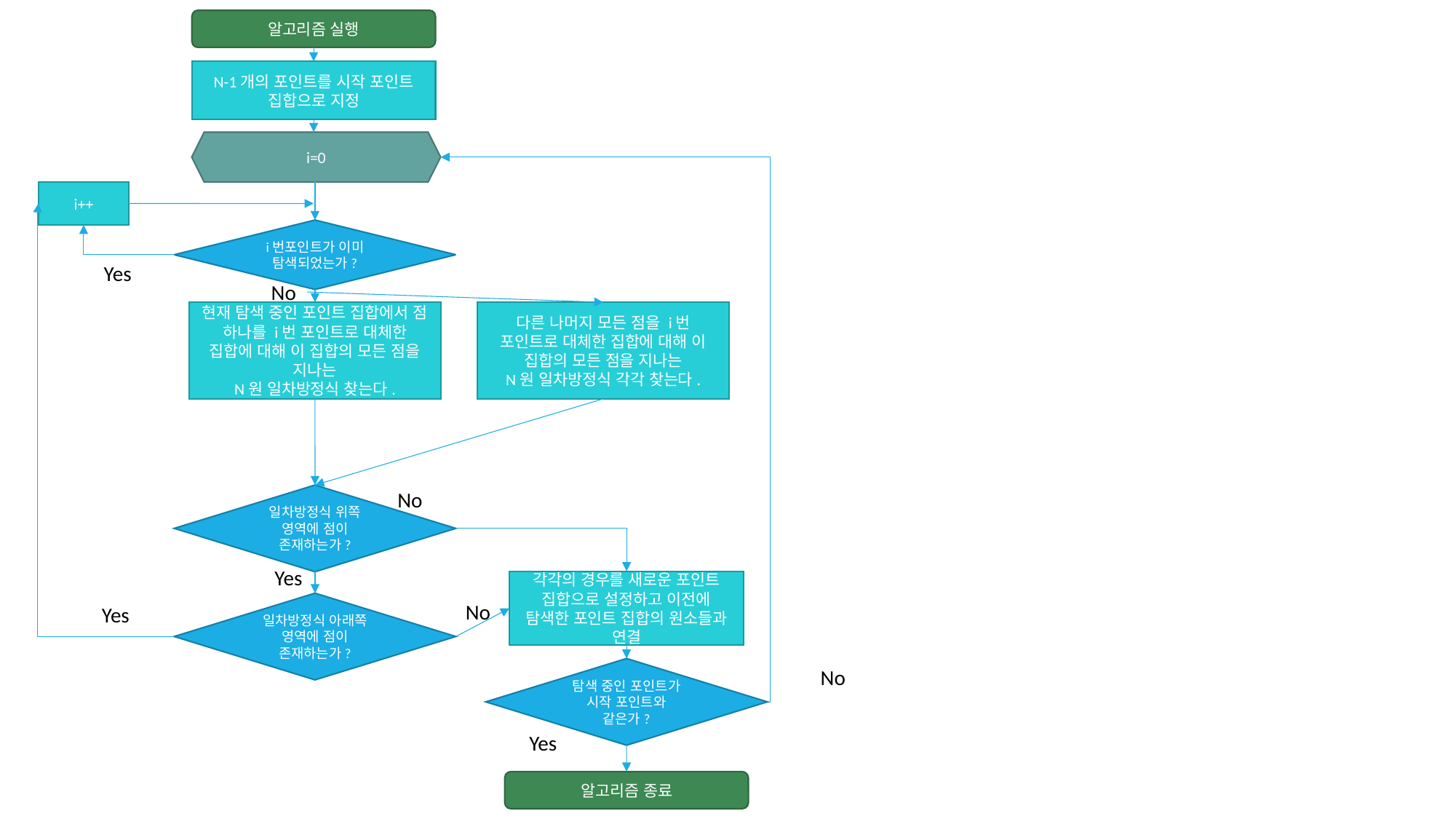

알고리즘 실행
N-1개의 포인트를 시작 포인트 집합으로 지정
i=0
i++
i번포인트가 이미 탐색되었는가?
Yes
No
현재 탐색 중인 포인트 집합에서 점 하나를 i번 포인트로 대체한 집합에 대해 이 집합의 모든 점을 지나는
N원 일차방정식 찾는다.
다른 나머지 모든 점을 i번 포인트로 대체한 집합에 대해 이 집합의 모든 점을 지나는
N원 일차방정식 각각 찾는다.
No
일차방정식 위쪽 영역에 점이 존재하는가?
Yes
각각의 경우를 새로운 포인트 집합으로 설정하고 이전에 탐색한 포인트 집합의 원소들과 연결
No
일차방정식 아래쪽 영역에 점이 존재하는가?
Yes
탐색 중인 포인트가 시작 포인트와 같은가?
No
Yes
알고리즘 종료